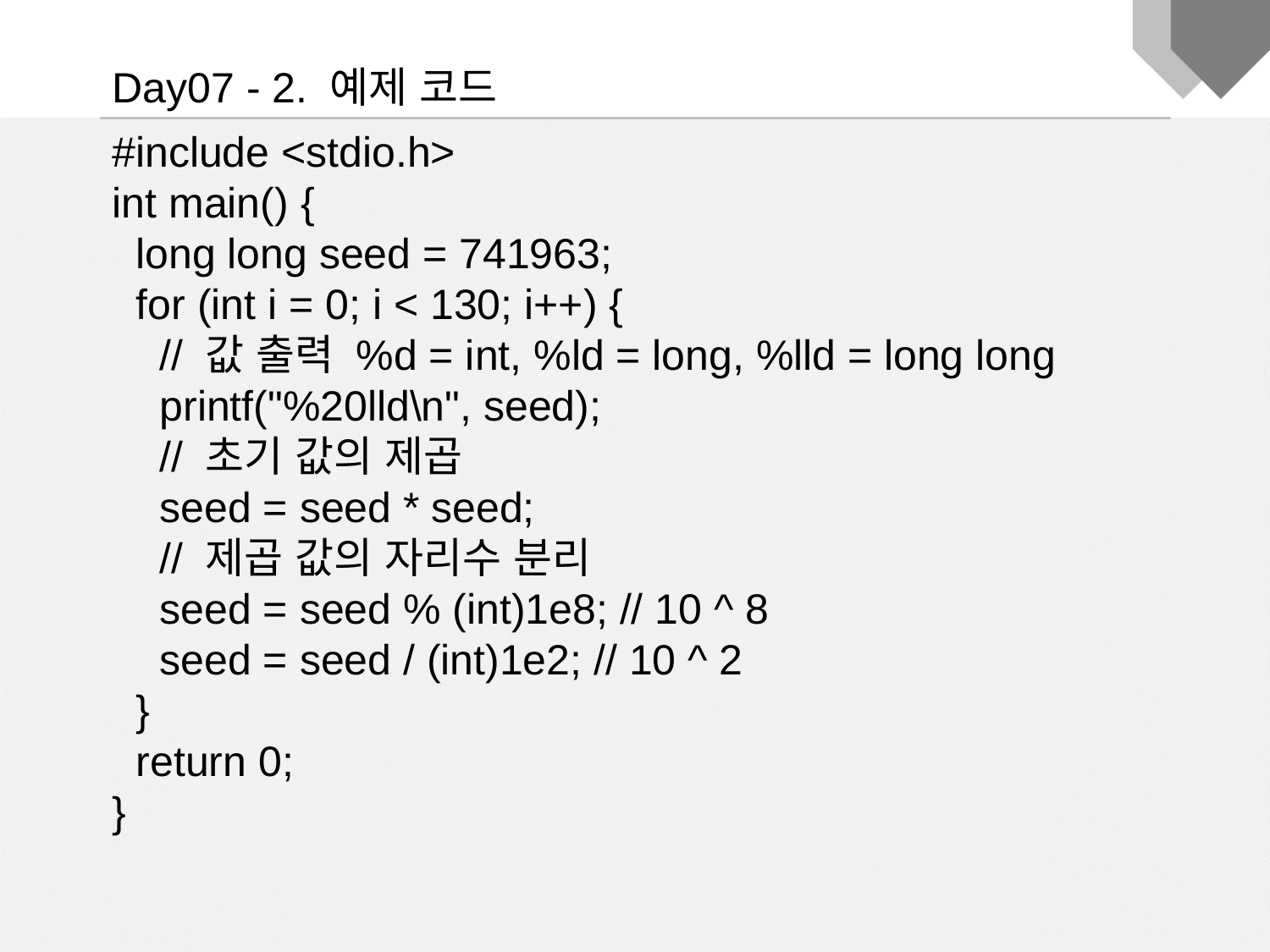

Day07 - 2. 예제 코드
#include <stdio.h>
int main() {
  long long seed = 741963;
  for (int i = 0; i < 130; i++) {
    // 값 출력 %d = int, %ld = long, %lld = long long
    printf("%20lld\n", seed);
    // 초기 값의 제곱
    seed = seed * seed;
    // 제곱 값의 자리수 분리
    seed = seed % (int)1e8; // 10 ^ 8
    seed = seed / (int)1e2; // 10 ^ 2
  }
  return 0;
}